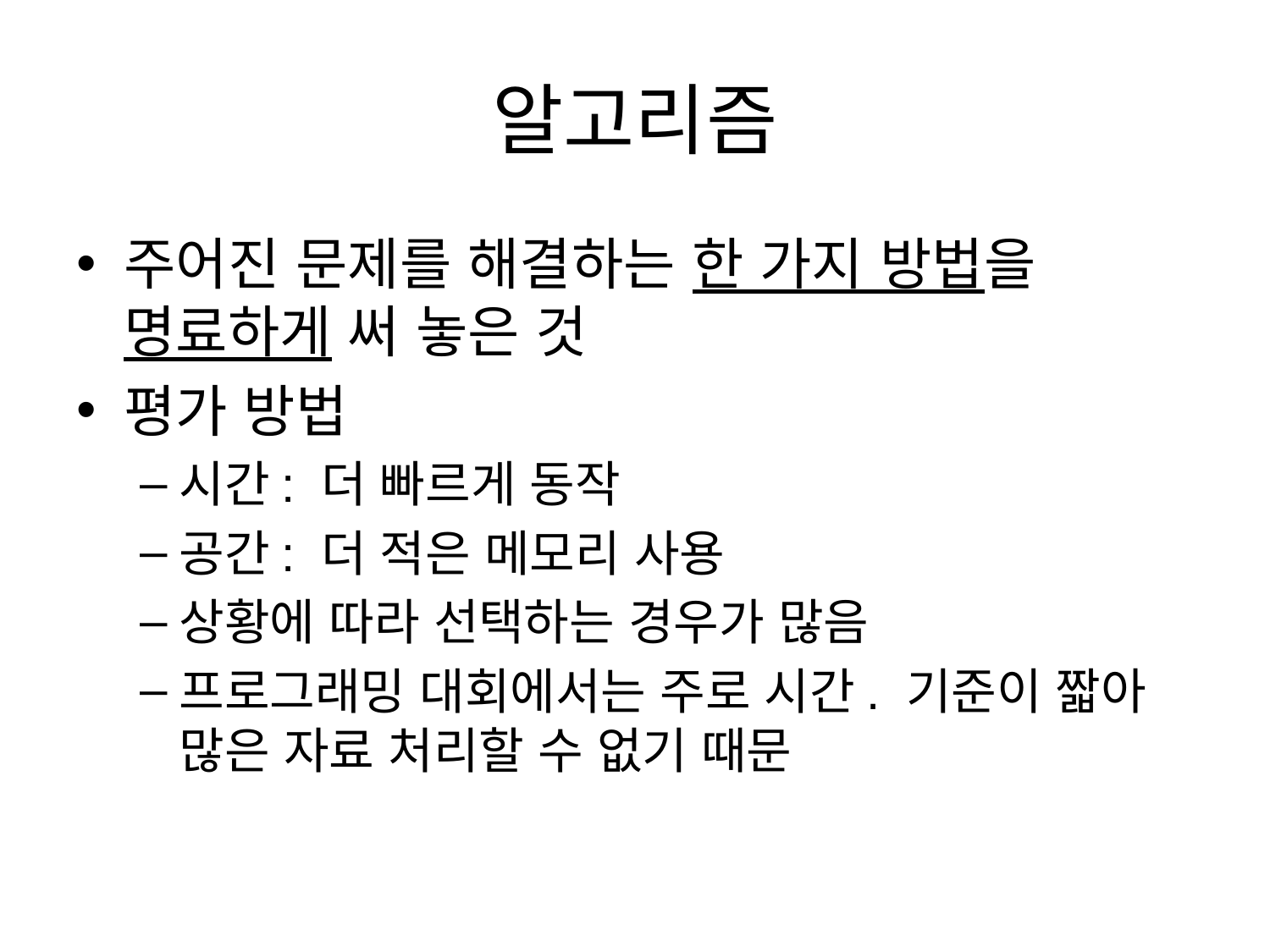

# 알고리즘
주어진 문제를 해결하는 한 가지 방법을 명료하게 써 놓은 것
평가 방법
시간: 더 빠르게 동작
공간: 더 적은 메모리 사용
상황에 따라 선택하는 경우가 많음
프로그래밍 대회에서는 주로 시간. 기준이 짧아 많은 자료 처리할 수 없기 때문